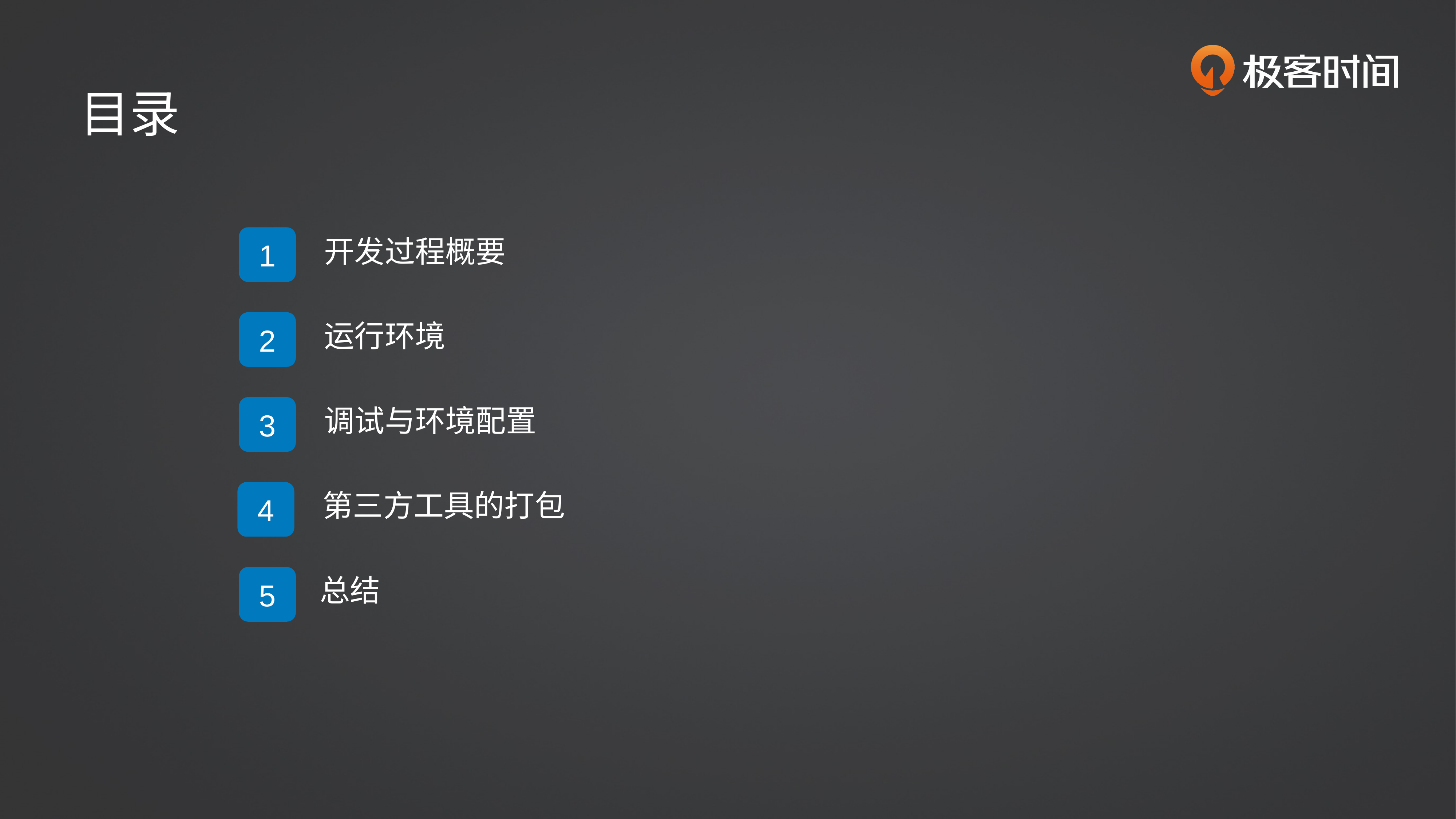

目录

1
开发过程概要

2
运行环境

3
调试与环境配置

4
第三方工具的打包

5
总结